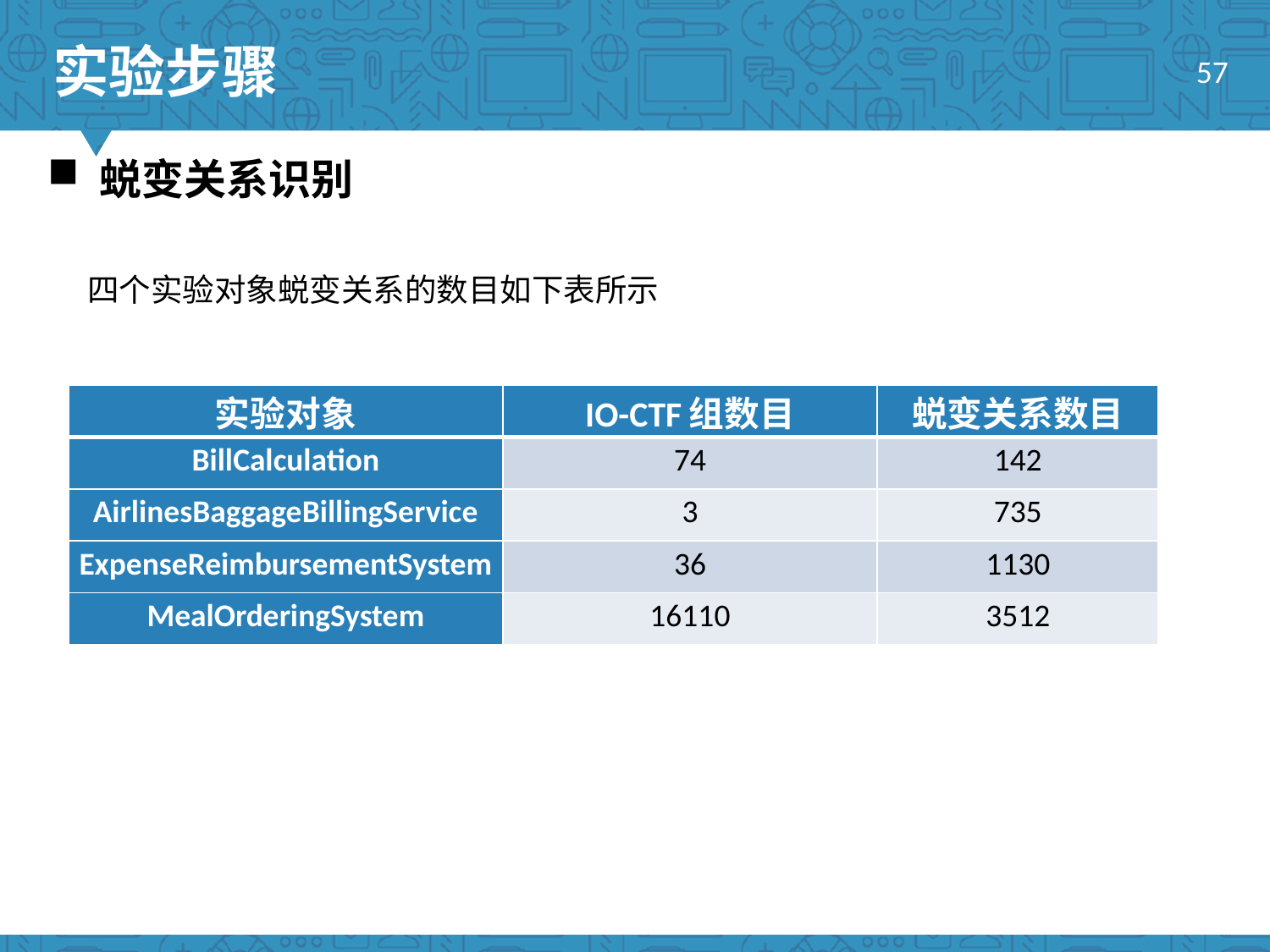

实验步骤
57
 蜕变关系识别
四个实验对象蜕变关系的数目如下表所示
| 实验对象 | IO-CTF组数目 | 蜕变关系数目 |
| --- | --- | --- |
| BillCalculation | 74 | 142 |
| AirlinesBaggageBillingService | 3 | 735 |
| ExpenseReimbursementSystem | 36 | 1130 |
| MealOrderingSystem | 16110 | 3512 |